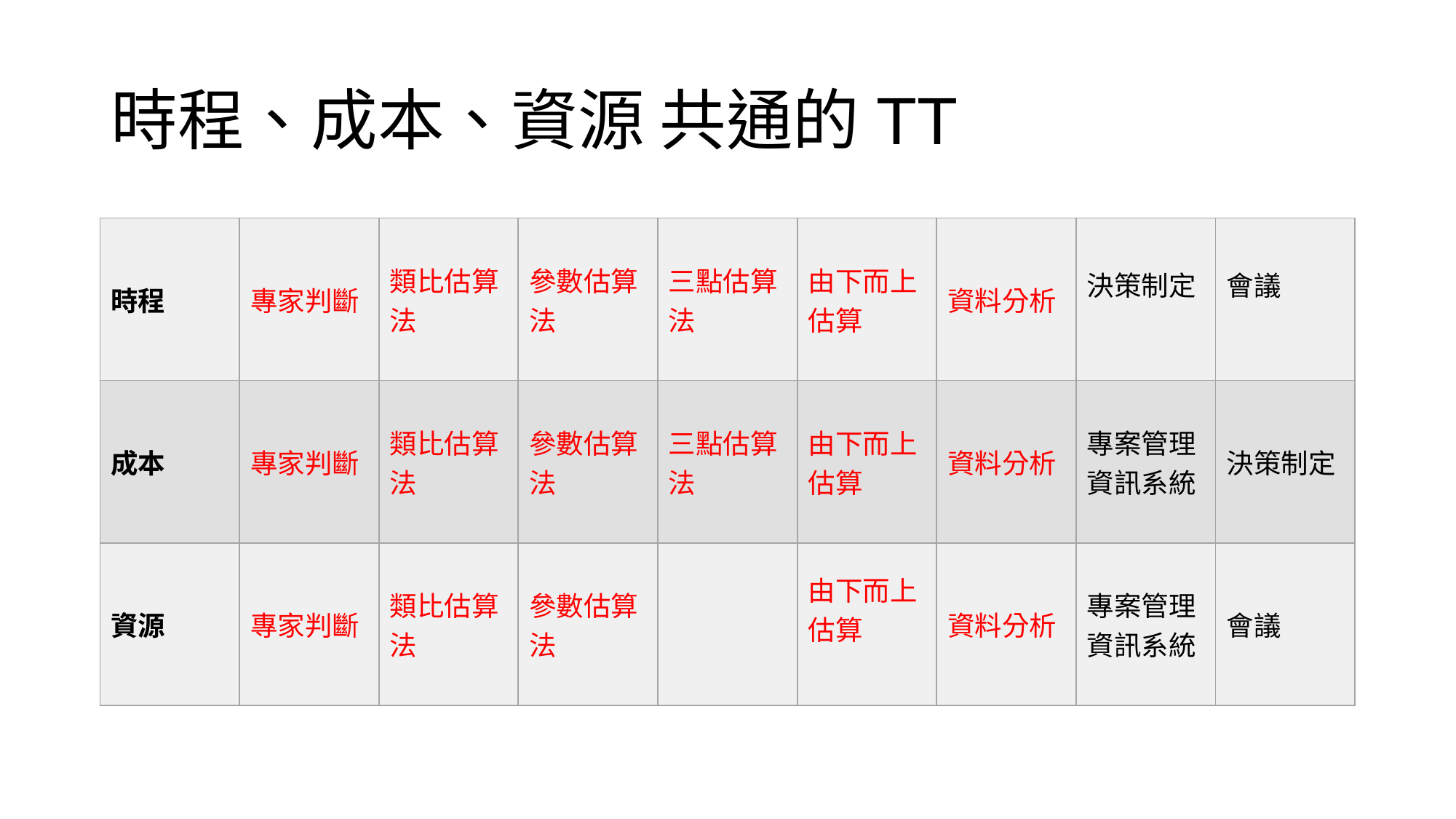

# 時程、成本、資源 共通的TT
| 時程 | 專家判斷 | 類比估算法 | 參數估算法 | 三點估算法 | 由下而上估算 | 資料分析 | 決策制定 | 會議 |
| --- | --- | --- | --- | --- | --- | --- | --- | --- |
| 成本 | 專家判斷 | 類比估算法 | 參數估算法 | 三點估算法 | 由下而上估算 | 資料分析 | 專案管理資訊系統 | 決策制定 |
| 資源 | 專家判斷 | 類比估算法 | 參數估算法 |  | 由下而上估算 | 資料分析 | 專案管理資訊系統 | 會議 |